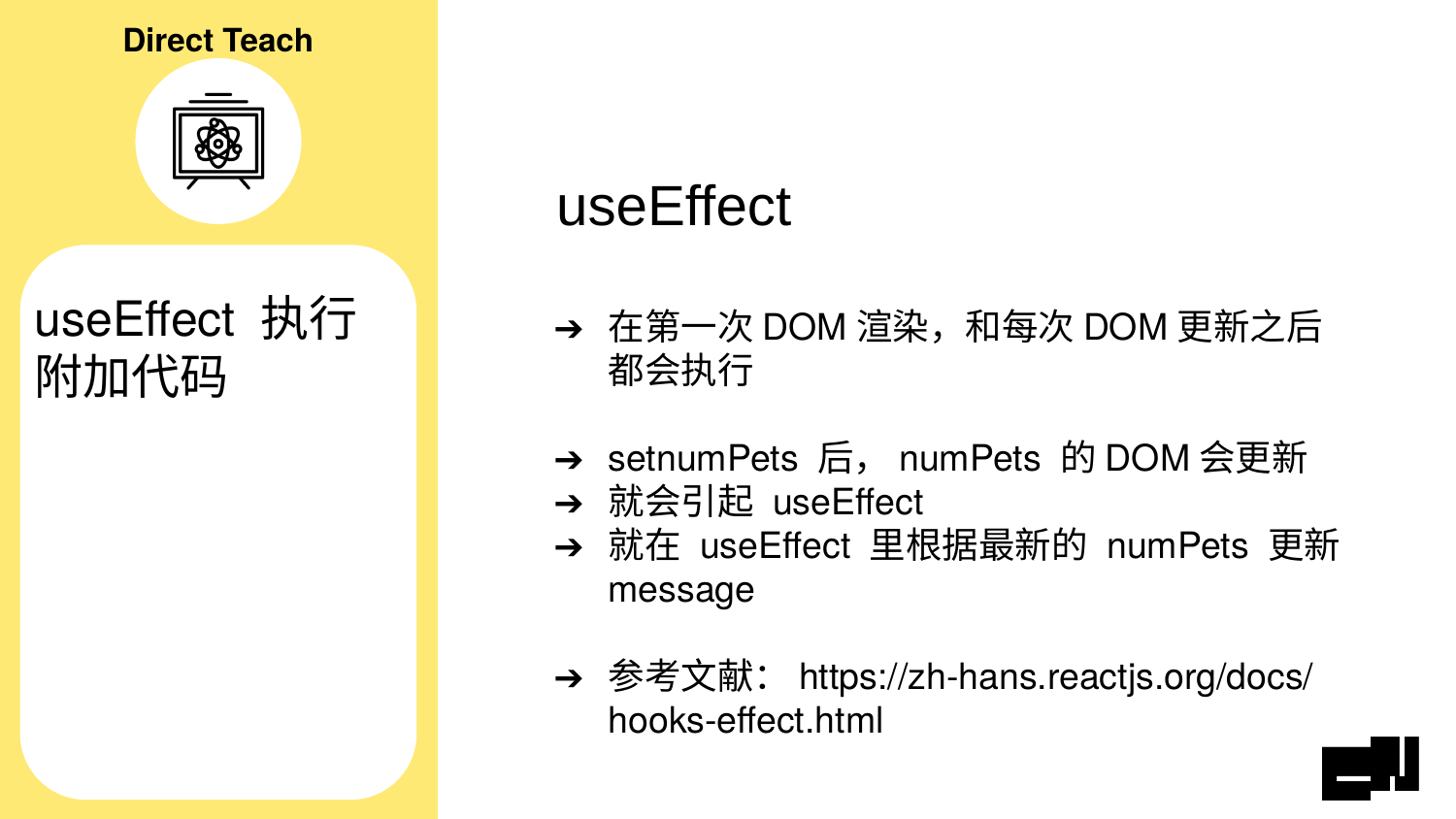

useEffect

在第一次DOM渲染，和每次DOM更新之后都会执行

setnumPets 后，numPets 的DOM会更新
就会引起 useEffect
就在 useEffect 里根据最新的 numPets 更新 message

参考文献：https://zh-hans.reactjs.org/docs/hooks-effect.html

# useEffect 执行附加代码